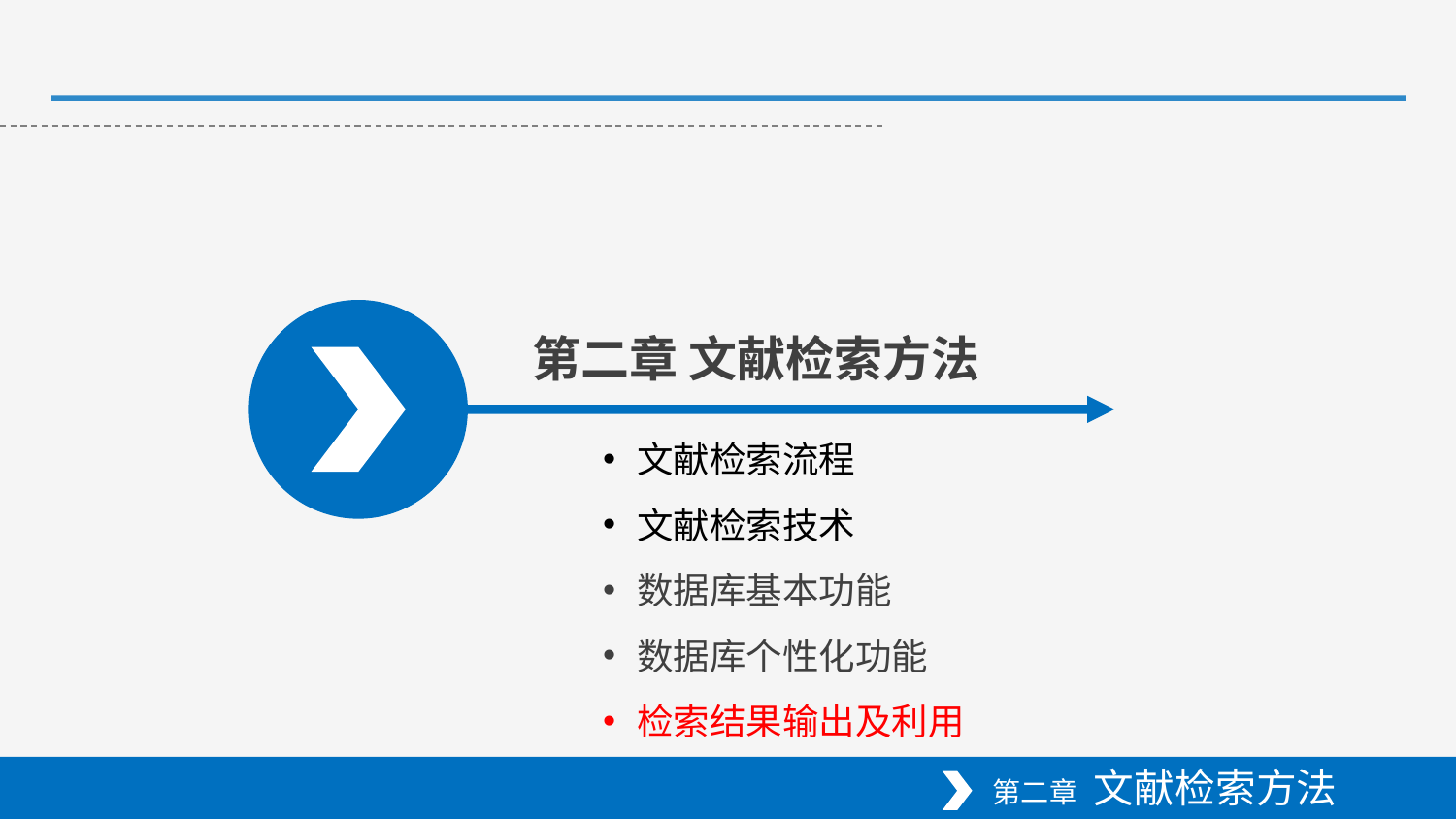

第二章 文献检索方法

文献检索流程
文献检索技术
数据库基本功能
数据库个性化功能
检索结果输出及利用